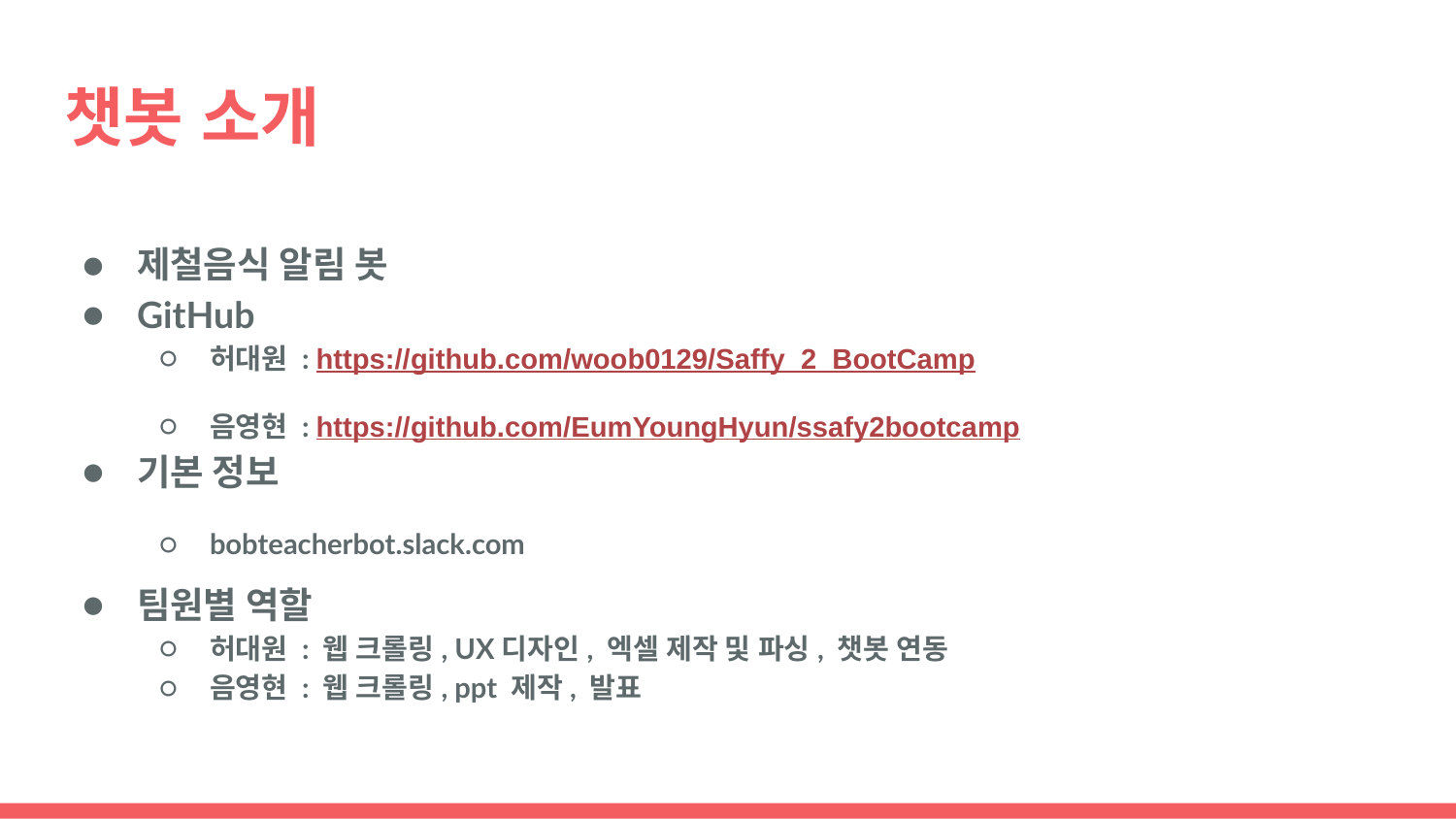

# 챗봇 소개
제철음식 알림 봇
GitHub
허대원 : https://github.com/woob0129/Saffy_2_BootCamp
음영현 : https://github.com/EumYoungHyun/ssafy2bootcamp
기본 정보
bobteacherbot.slack.com
팀원별 역할
허대원 : 웹 크롤링, UX디자인, 엑셀 제작 및 파싱, 챗봇 연동
음영현 : 웹 크롤링, ppt 제작, 발표